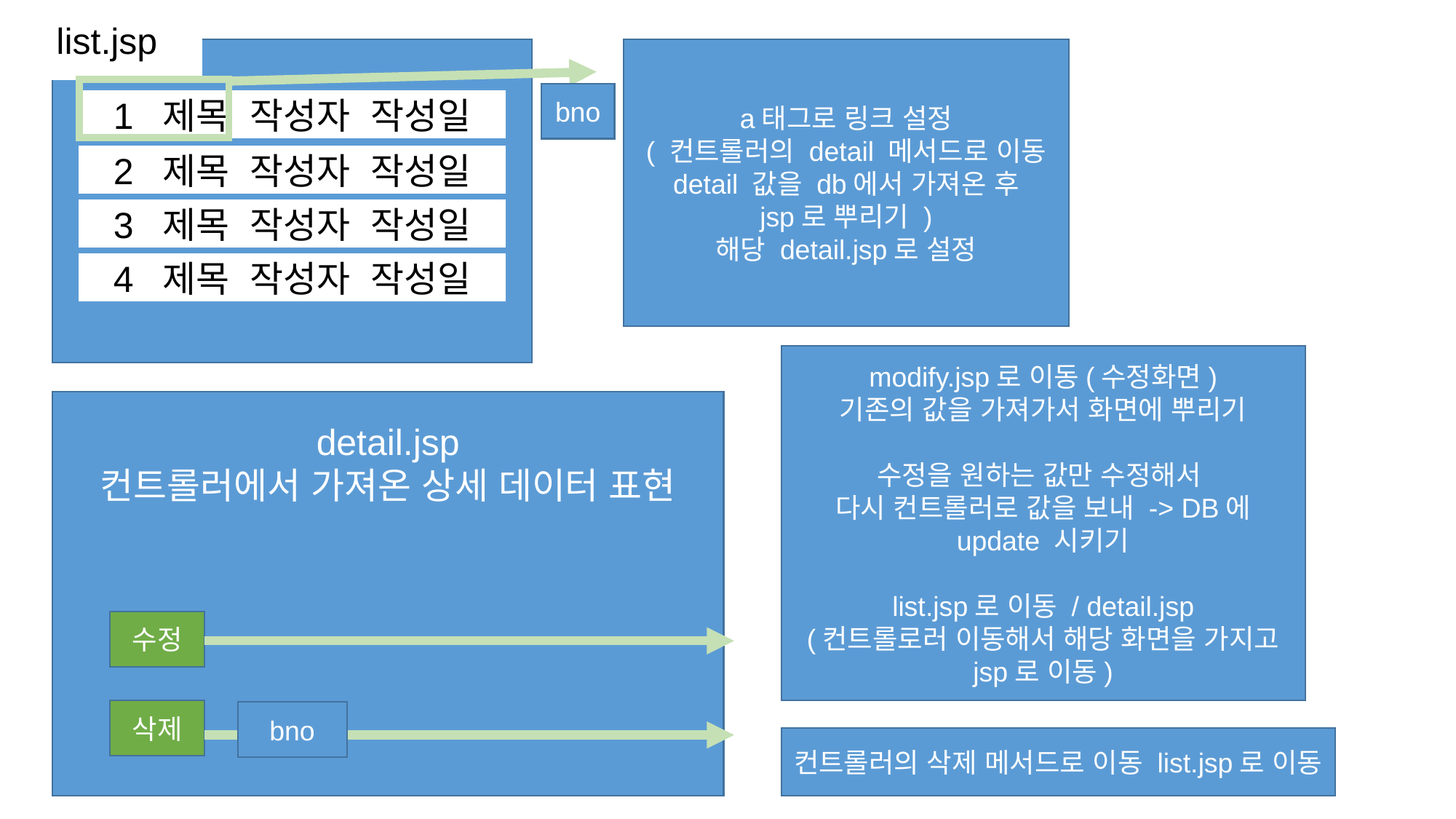

list.jsp
a태그로 링크 설정
( 컨트롤러의 detail 메서드로 이동
detail 값을 db에서 가져온 후
jsp로 뿌리기 )
해당 detail.jsp로 설정

bno
1  제목  작성자  작성일
2  제목  작성자  작성일
3  제목  작성자  작성일
4  제목  작성자  작성일
modify.jsp로 이동(수정화면)
기존의 값을 가져가서 화면에 뿌리기

수정을 원하는 값만 수정해서
다시 컨트롤러로 값을 보내 -> DB에 update 시키기

list.jsp로 이동 / detail.jsp
(컨트롤로러 이동해서 해당 화면을 가지고 jsp로 이동)
detail.jsp
컨트롤러에서 가져온 상세 데이터 표현

수정
삭제
bno
컨트롤러의 삭제 메서드로 이동 list.jsp로 이동